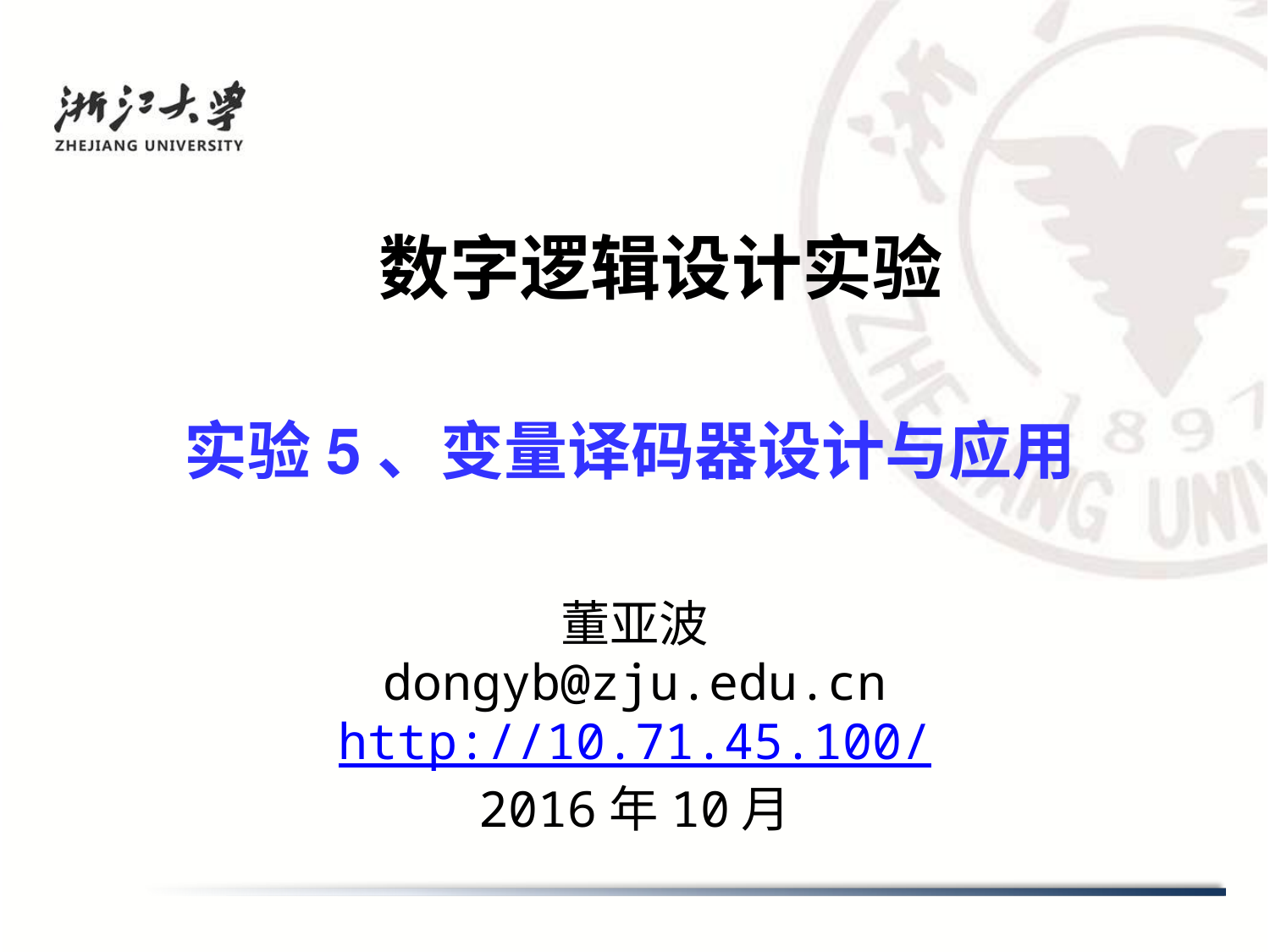

# 数字逻辑设计实验
实验5、变量译码器设计与应用
董亚波
dongyb@zju.edu.cn
http://10.71.45.100/
2016年10月